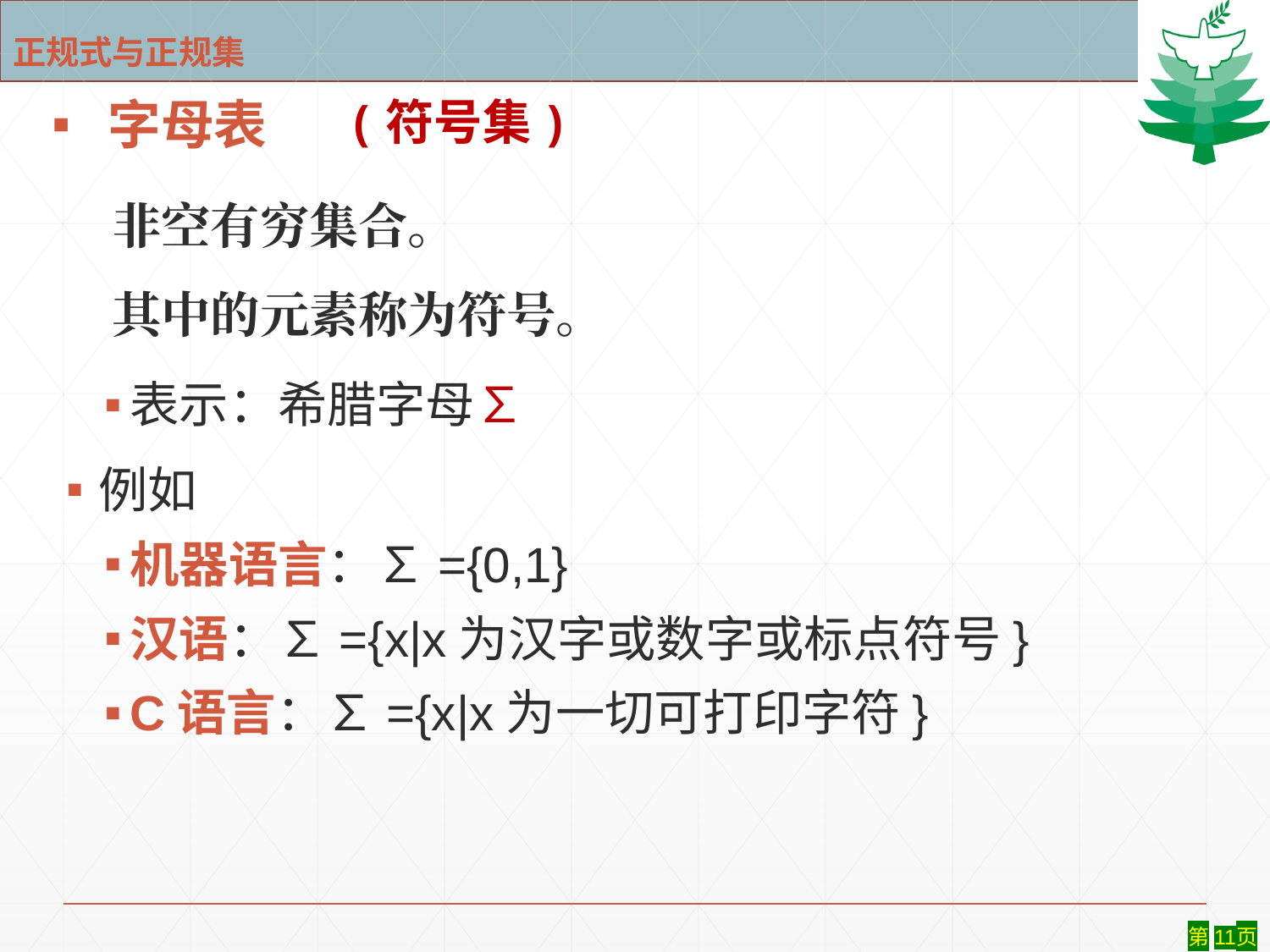

# 正规式与正规集
(符号集)
 字母表
非空有穷集合。
其中的元素称为符号。
表示：希腊字母∑
例如
机器语言：∑={0,1}
汉语：∑={x|x为汉字或数字或标点符号}
C语言：∑={x|x为一切可打印字符}